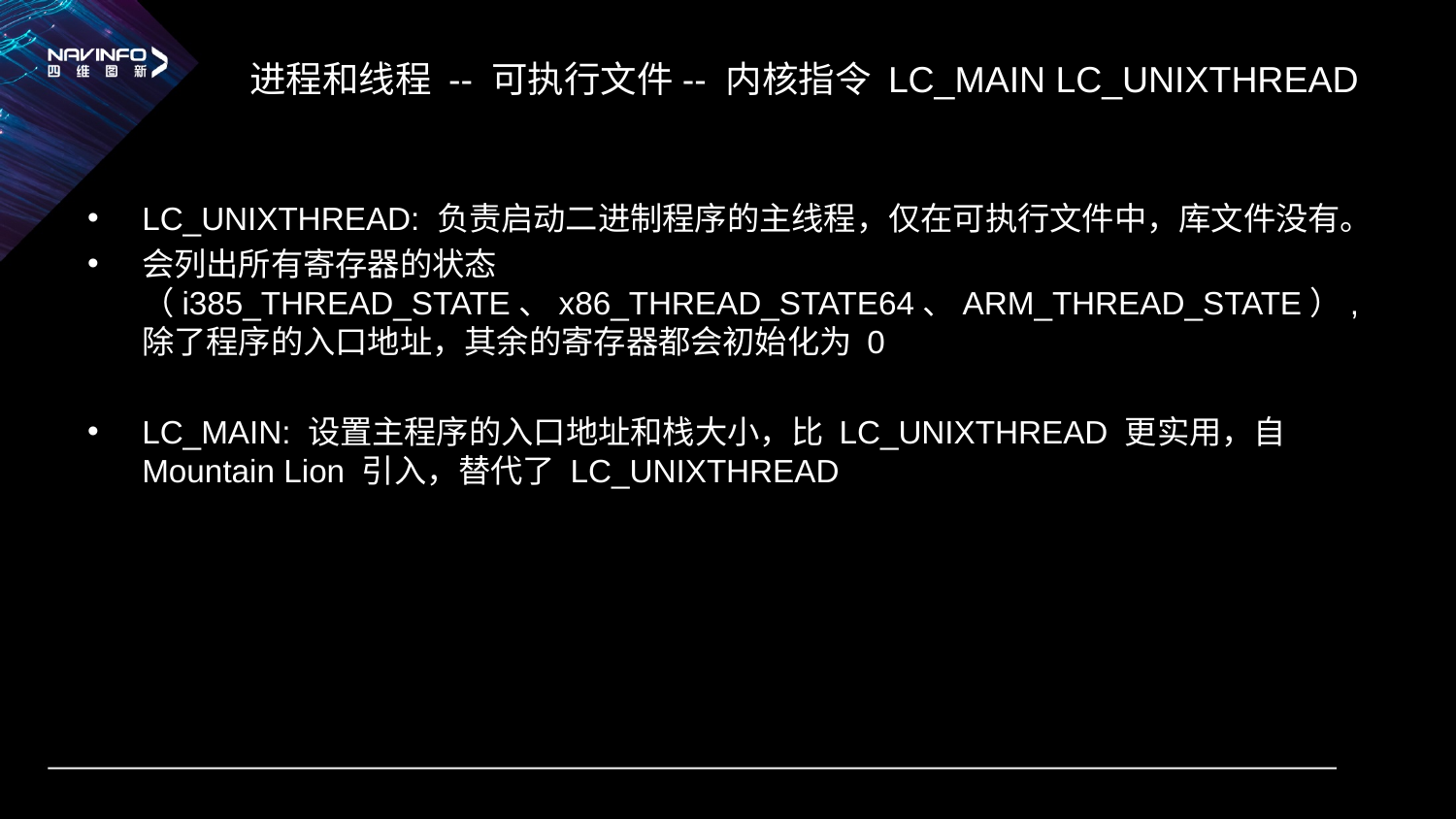

# 进程和线程 -- 可执行文件-- 内核指令 LC_MAIN LC_UNIXTHREAD
LC_UNIXTHREAD: 负责启动二进制程序的主线程，仅在可执行文件中，库文件没有。
会列出所有寄存器的状态（i385_THREAD_STATE、x86_THREAD_STATE64、ARM_THREAD_STATE）,除了程序的入口地址，其余的寄存器都会初始化为 0

LC_MAIN: 设置主程序的入口地址和栈大小，比 LC_UNIXTHREAD 更实用，自 Mountain Lion 引入，替代了 LC_UNIXTHREAD